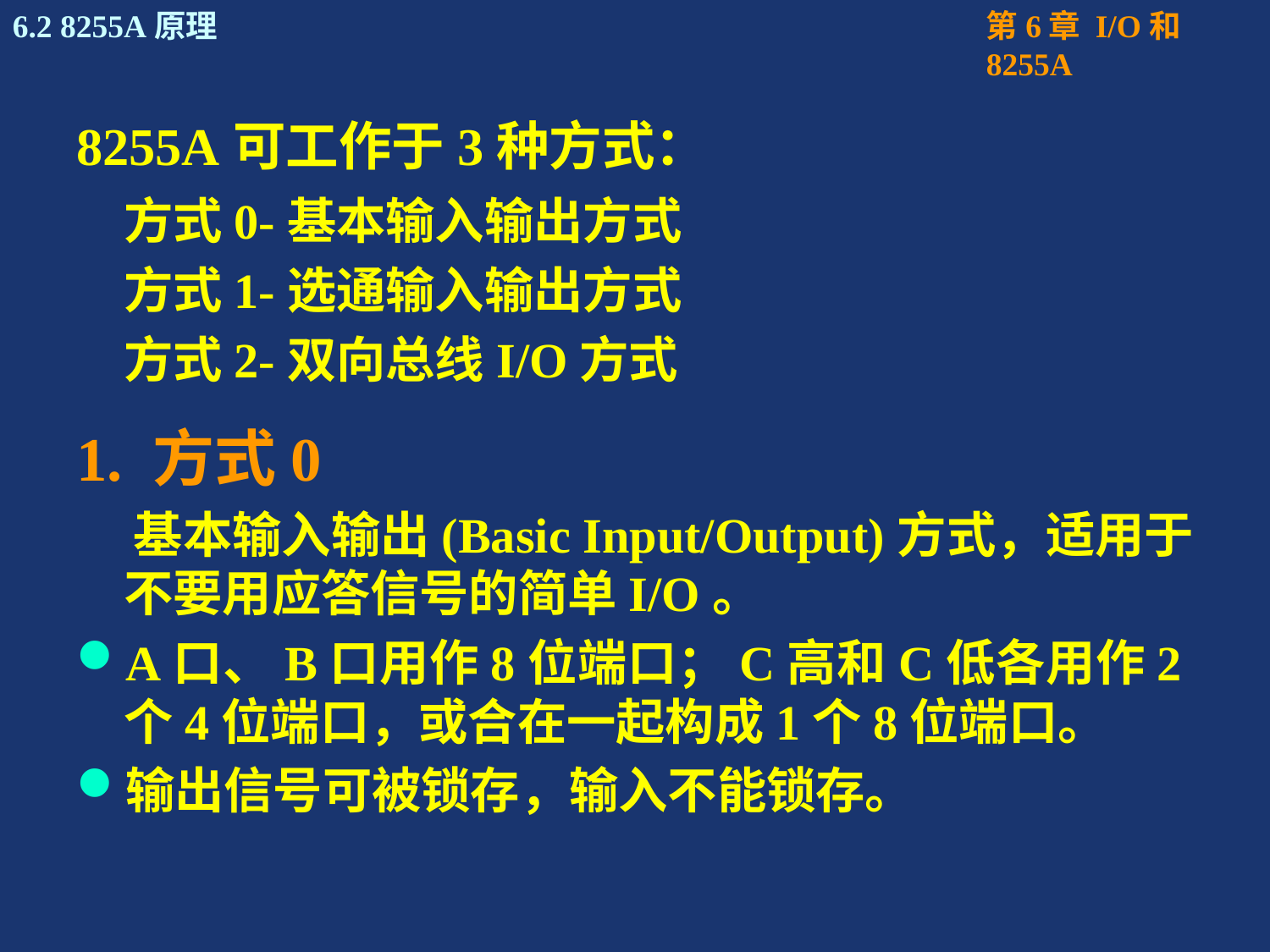

8255A可工作于3种方式：
 	方式0-基本输入输出方式
 	方式1-选通输入输出方式
 	方式2-双向总线I/O方式
1. 方式0
    基本输入输出(Basic Input/Output)方式，适用于不要用应答信号的简单I/O。
A口、B口用作8位端口；C高和C低各用作2个4位端口，或合在一起构成1个8位端口。
输出信号可被锁存，输入不能锁存。